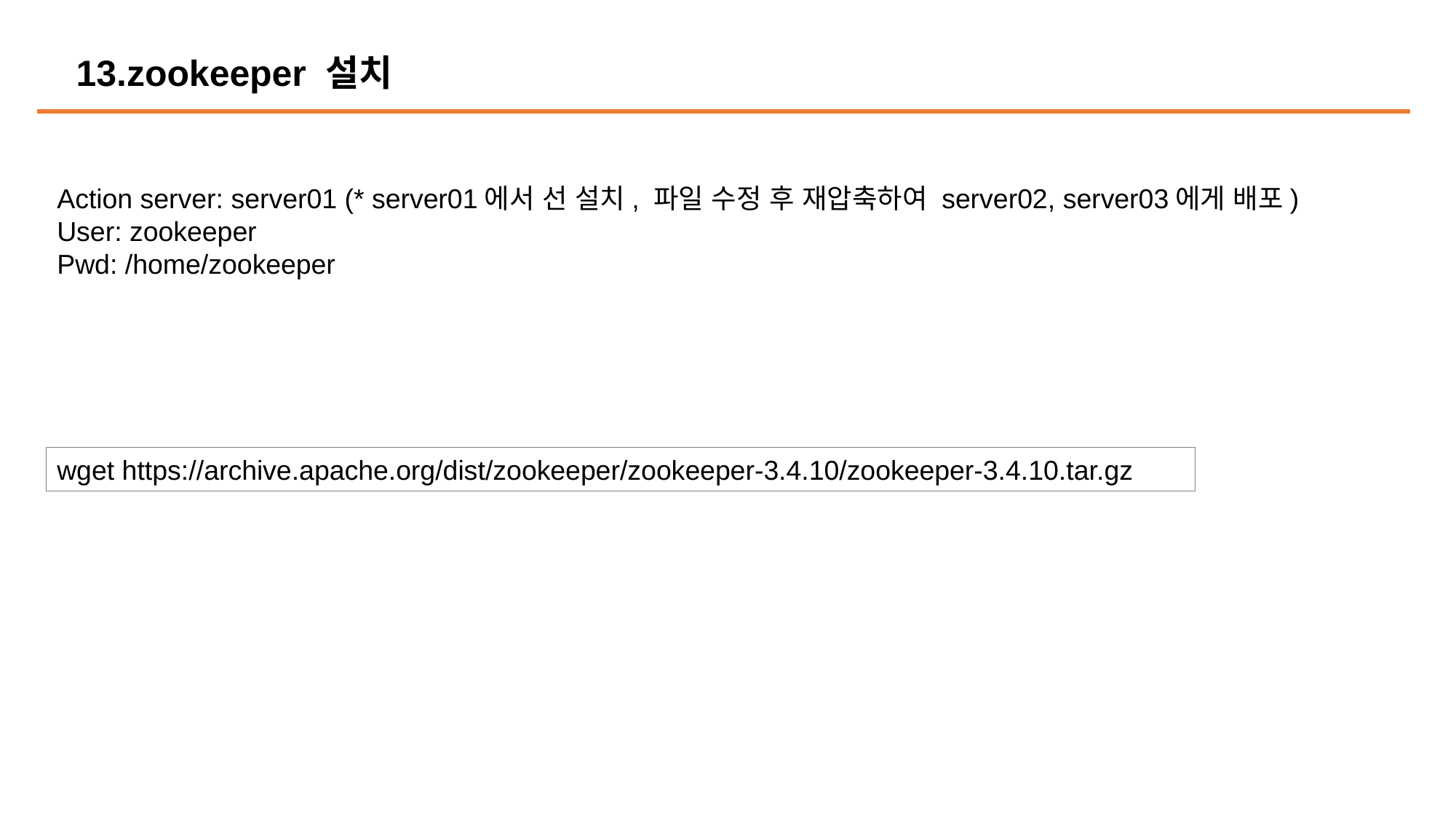

13.zookeeper 설치
Action server: server01 (* server01에서 선 설치, 파일 수정 후 재압축하여 server02, server03에게 배포)
User: zookeeper
Pwd: /home/zookeeper
wget https://archive.apache.org/dist/zookeeper/zookeeper-3.4.10/zookeeper-3.4.10.tar.gz